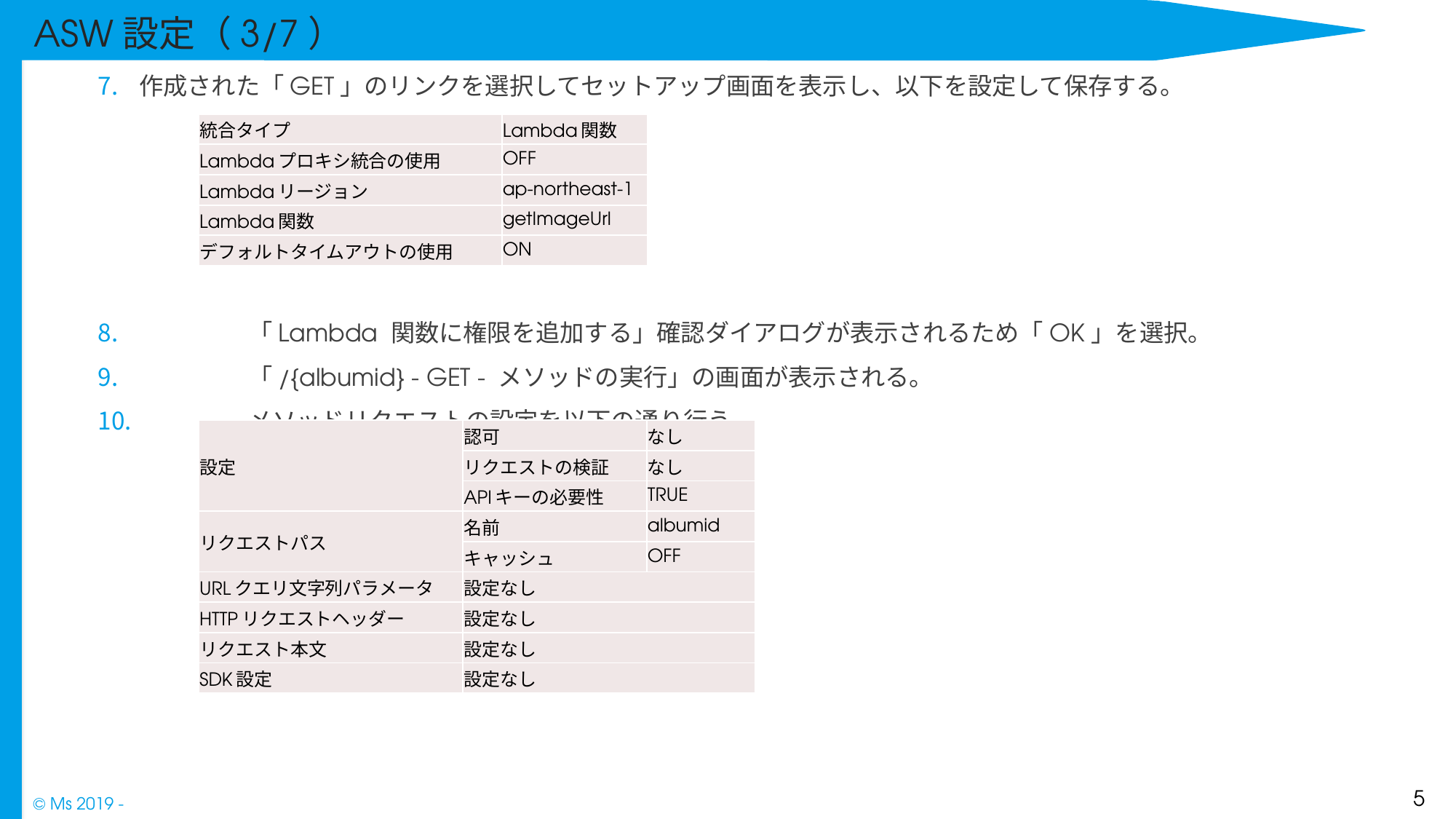

# ASW設定（3/7）
作成された「GET」のリンクを選択してセットアップ画面を表示し、以下を設定して保存する。

	「Lambda 関数に権限を追加する」確認ダイアログが表示されるため「OK」を選択。
	「/{albumid} - GET - メソッドの実行」の画面が表示される。
	メソッドリクエストの設定を以下の通り行う。

| 統合タイプ | Lambda関数 |
| --- | --- |
| Lambdaプロキシ統合の使用 | OFF |
| Lambdaリージョン | ap-northeast-1 |
| Lambda関数 | getImageUrl |
| デフォルトタイムアウトの使用 | ON |
| 設定 | 認可 | なし |
| --- | --- | --- |
|  | リクエストの検証 | なし |
|  | APIキーの必要性 | TRUE |
| リクエストパス | 名前 | albumid |
|  | キャッシュ | OFF |
| URLクエリ文字列パラメータ | 設定なし |  |
| HTTPリクエストヘッダー | 設定なし |  |
| リクエスト本文 | 設定なし |  |
| SDK設定 | 設定なし |  |
5